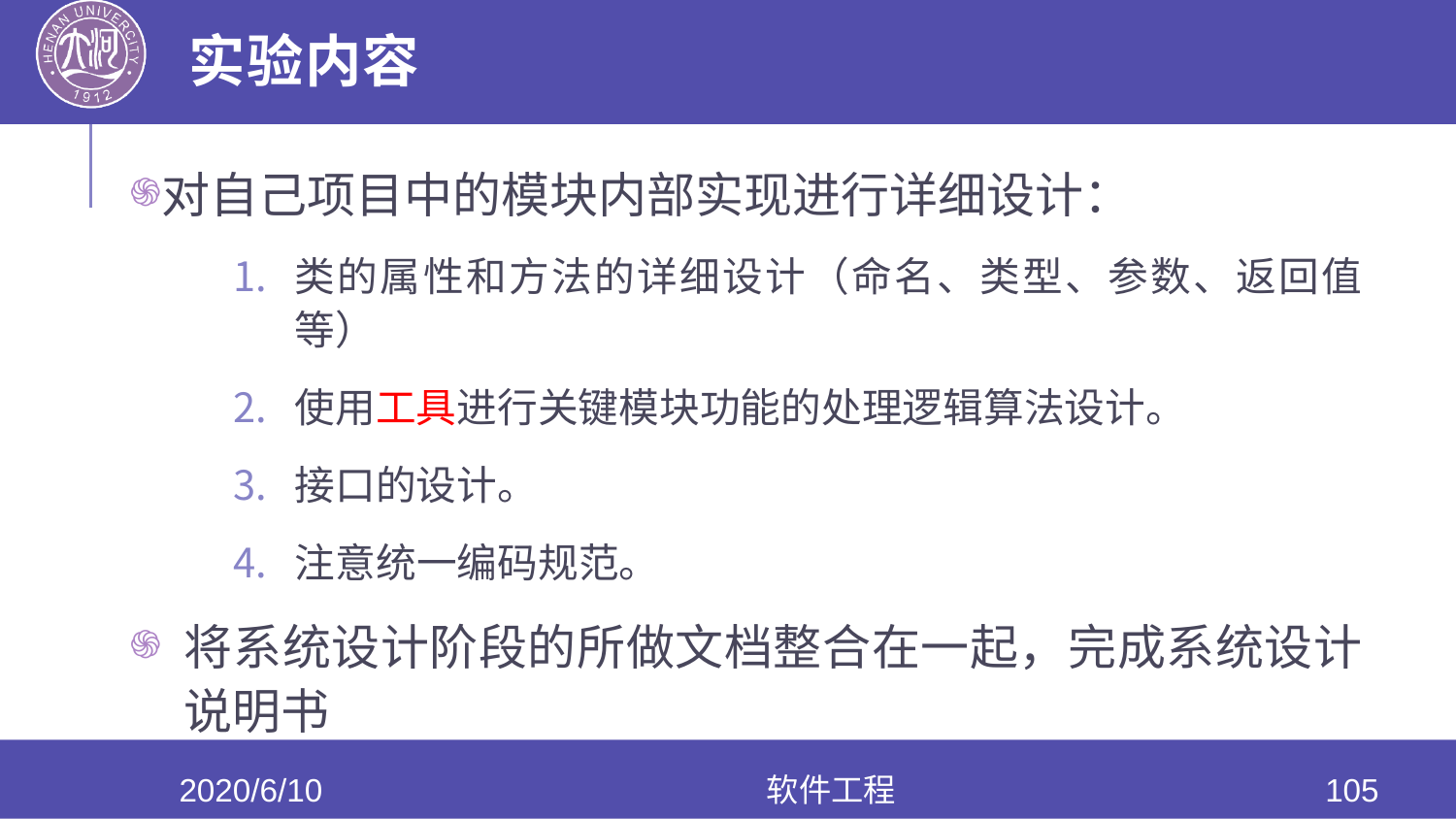

# 实验内容
对自己项目中的模块内部实现进行详细设计：
类的属性和方法的详细设计（命名、类型、参数、返回值等）
使用工具进行关键模块功能的处理逻辑算法设计。
接口的设计。
注意统一编码规范。
将系统设计阶段的所做文档整合在一起，完成系统设计说明书
2020/6/10
软件工程
105